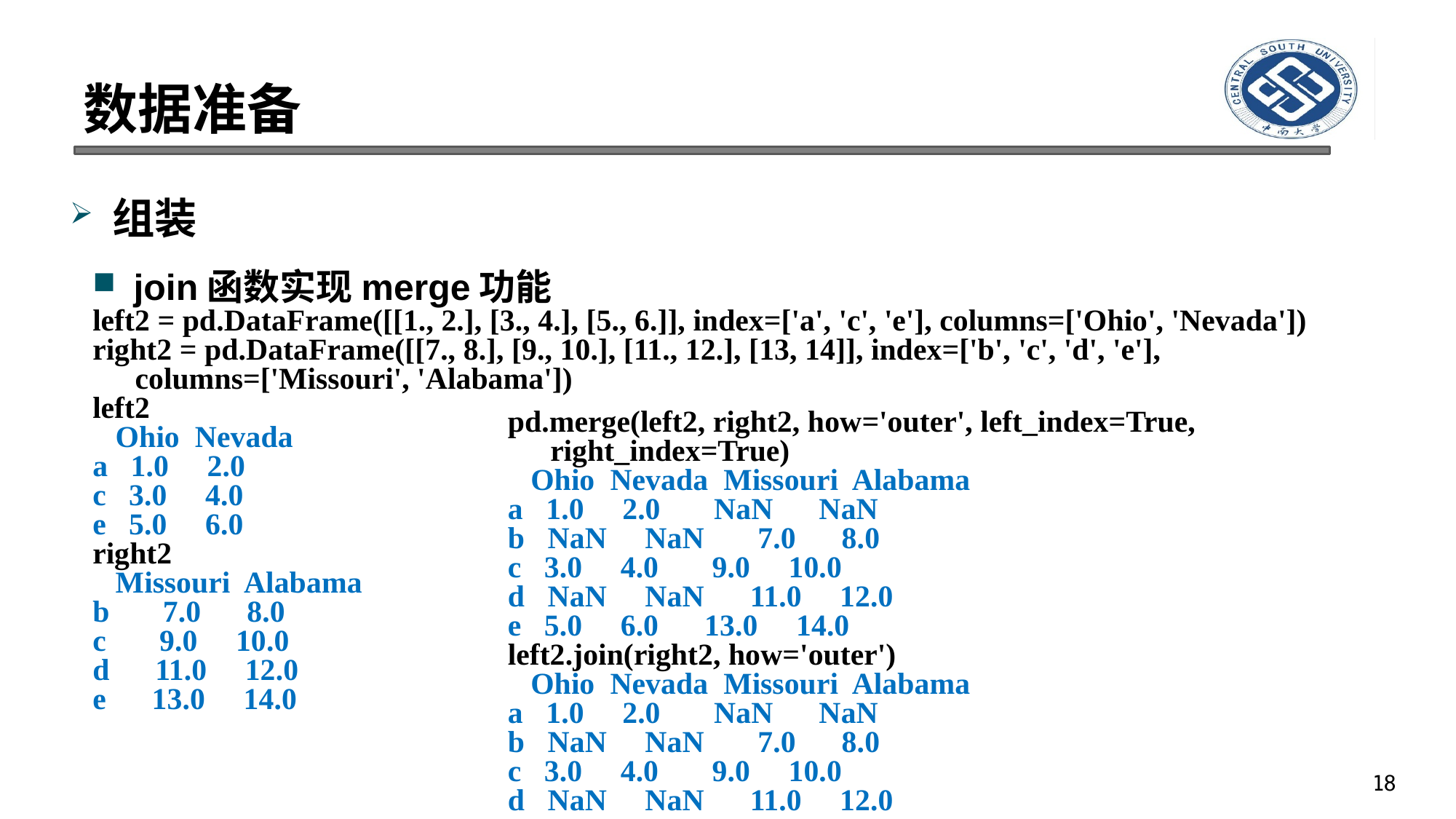

# 数据准备
组装
join函数实现merge功能
left2 = pd.DataFrame([[1., 2.], [3., 4.], [5., 6.]], index=['a', 'c', 'e'], columns=['Ohio', 'Nevada'])
right2 = pd.DataFrame([[7., 8.], [9., 10.], [11., 12.], [13, 14]], index=['b', 'c', 'd', 'e'], columns=['Missouri', 'Alabama'])
left2
   Ohio  Nevada
a   1.0     2.0
c   3.0     4.0
e   5.0     6.0
right2
   Missouri  Alabama
b       7.0      8.0
c       9.0     10.0
d      11.0     12.0
e      13.0     14.0

pd.merge(left2, right2, how='outer', left_index=True, right_index=True)
   Ohio  Nevada  Missouri  Alabama
a   1.0     2.0       NaN      NaN
b   NaN     NaN       7.0      8.0
c   3.0     4.0       9.0     10.0
d   NaN     NaN      11.0     12.0
e   5.0     6.0      13.0     14.0
left2.join(right2, how='outer')
   Ohio  Nevada  Missouri  Alabama
a   1.0     2.0       NaN      NaN
b   NaN     NaN       7.0      8.0
c   3.0     4.0       9.0     10.0
d   NaN     NaN      11.0     12.0
e   5.0     6.0      13.0     14.0
18